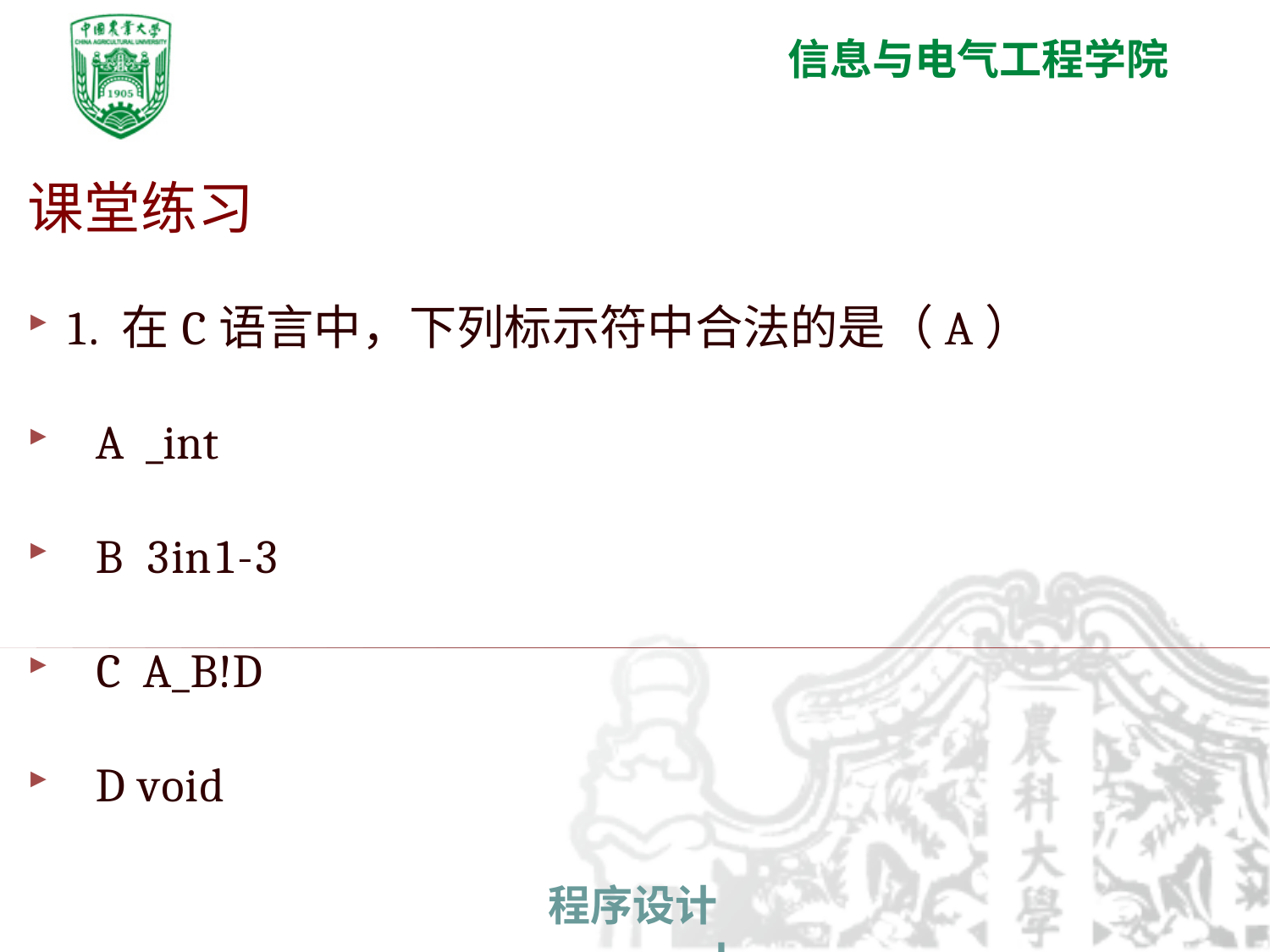

课堂练习
1. 在C语言中，下列标示符中合法的是（A）
   A  _int
   B  3in1-3
   C  A_B!D
   D void